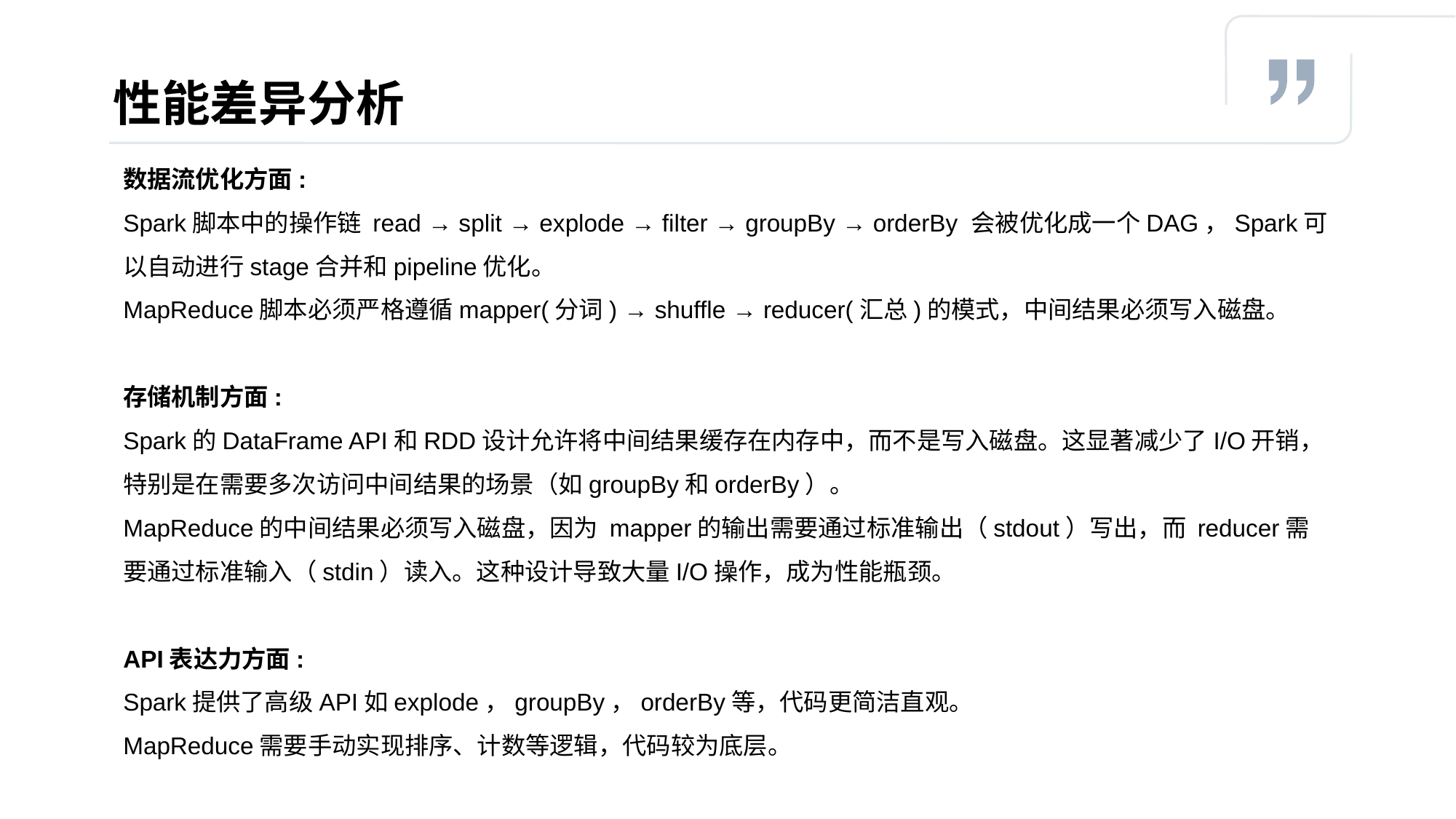

# 性能差异分析
数据流优化方面:
Spark脚本中的操作链 read → split → explode → filter → groupBy → orderBy 会被优化成一个DAG，Spark可以自动进行stage合并和pipeline优化。
MapReduce脚本必须严格遵循mapper(分词) → shuffle → reducer(汇总)的模式，中间结果必须写入磁盘。

存储机制方面:
Spark的DataFrame API和RDD设计允许将中间结果缓存在内存中，而不是写入磁盘。这显著减少了I/O开销，特别是在需要多次访问中间结果的场景（如groupBy和orderBy）。
MapReduce的中间结果必须写入磁盘，因为 mapper的输出需要通过标准输出（stdout）写出，而 reducer需要通过标准输入（stdin）读入。这种设计导致大量I/O操作，成为性能瓶颈。

API表达力方面:
Spark提供了高级API如explode，groupBy，orderBy等，代码更简洁直观。
MapReduce需要手动实现排序、计数等逻辑，代码较为底层。